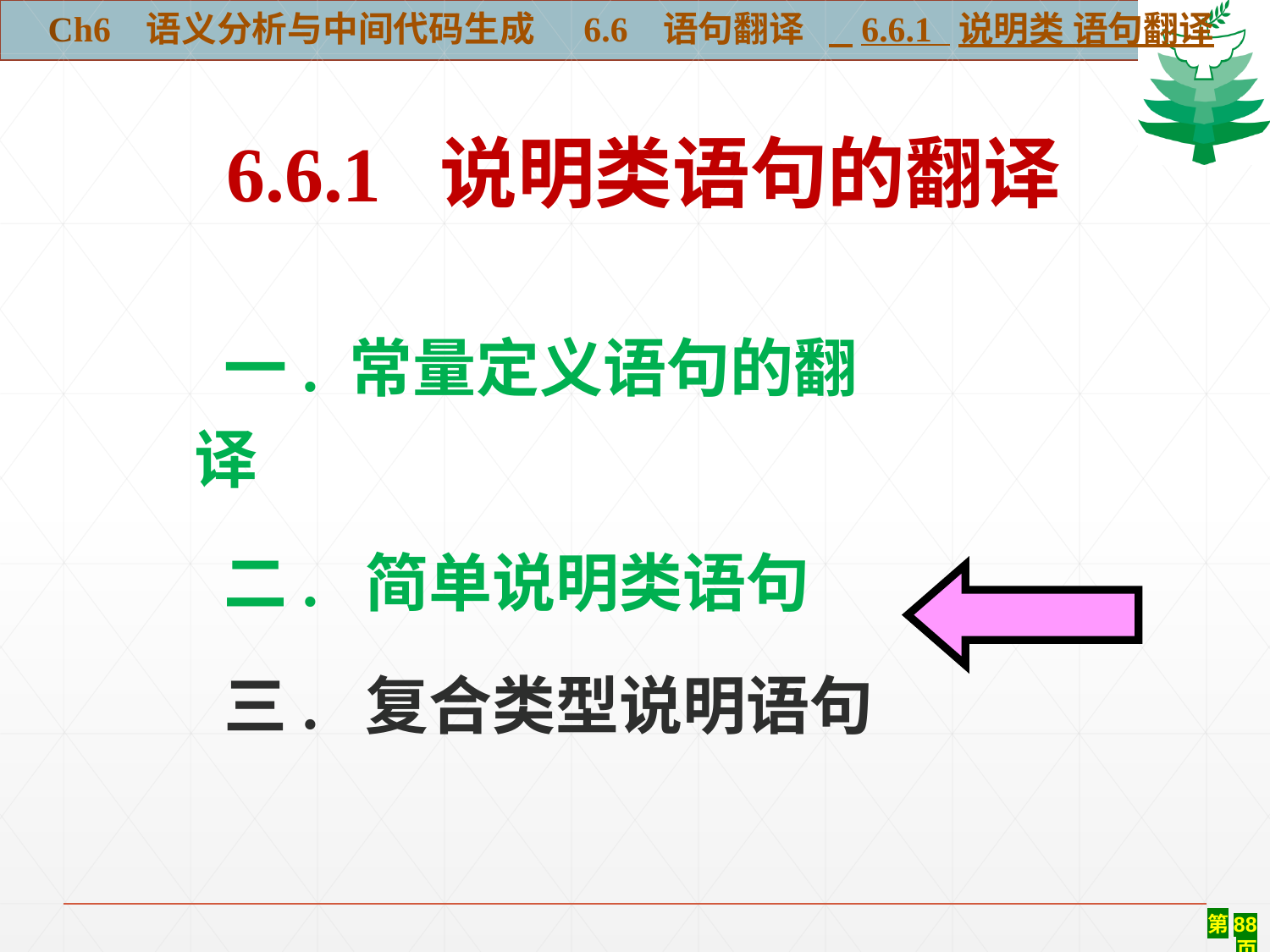

Ch6   语义分析与中间代码生成     6.6   语句翻译      6.6.1  说明类 语句翻译
6.6.1  说明类语句的翻译
 一. 常量定义语句的翻译
 二.  简单说明类语句
 三.  复合类型说明语句